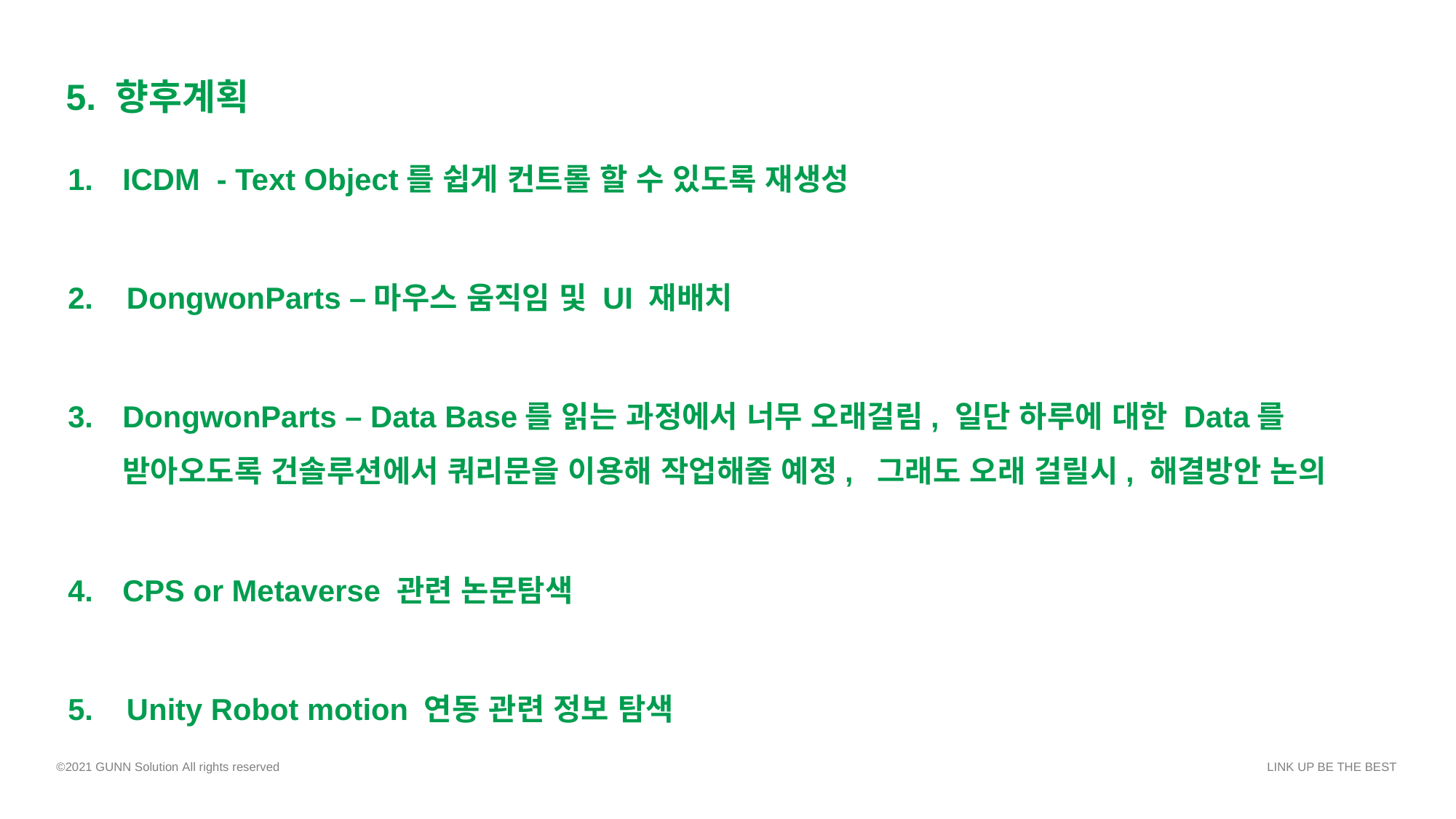

5. 향후계획
ICDM  - Text Object를 쉽게 컨트롤 할 수 있도록 재생성

2.    DongwonParts –마우스 움직임 및 UI 재배치

DongwonParts – Data Base를 읽는 과정에서 너무 오래걸림, 일단 하루에 대한 Data를 받아오도록 건솔루션에서 쿼리문을 이용해 작업해줄 예정,  그래도 오래 걸릴시, 해결방안 논의

CPS or Metaverse 관련 논문탐색

5.    Unity Robot motion 연동 관련 정보 탐색